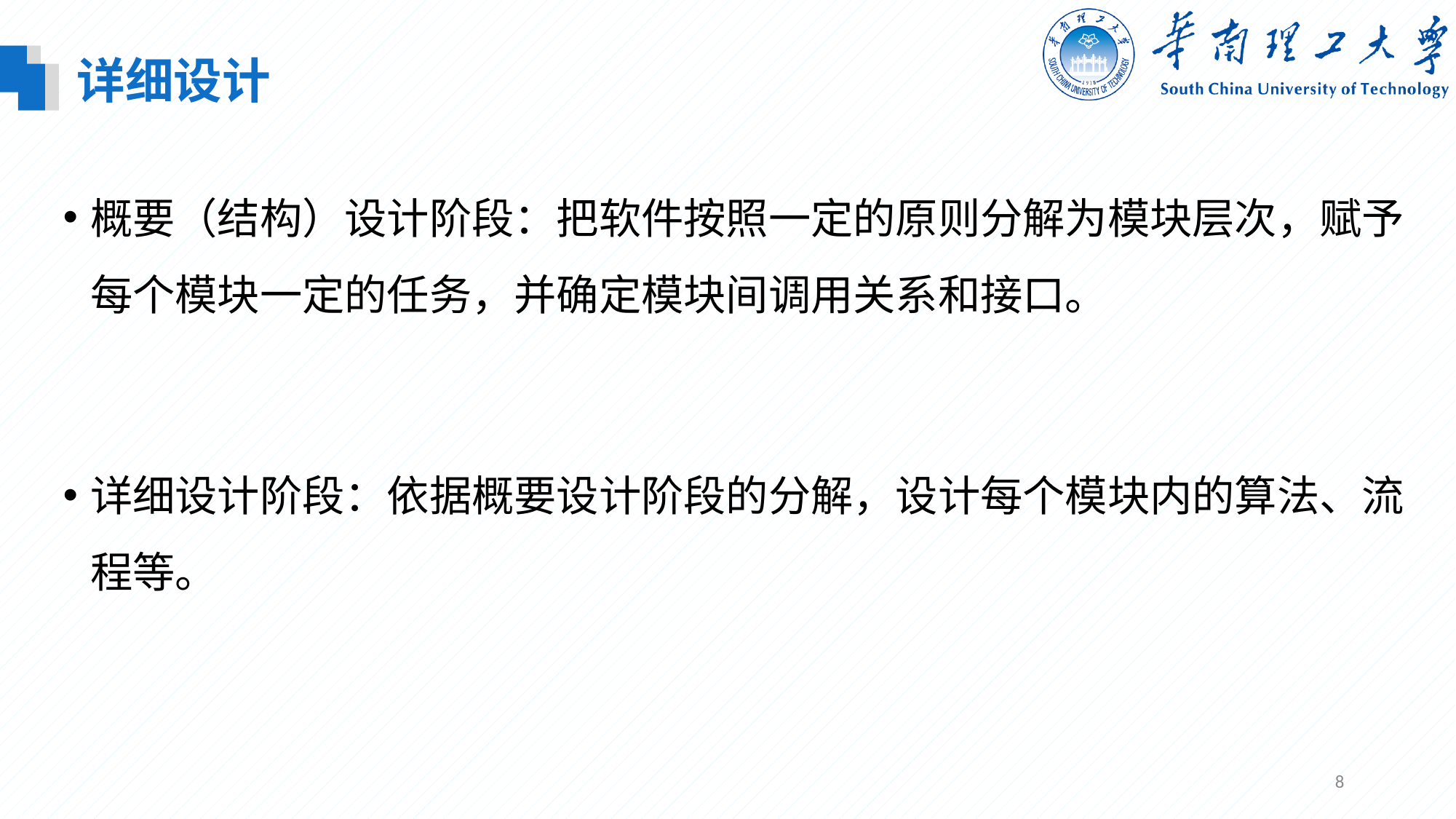

详细设计
概要（结构）设计阶段：把软件按照一定的原则分解为模块层次，赋予每个模块一定的任务，并确定模块间调用关系和接口。

详细设计阶段：依据概要设计阶段的分解，设计每个模块内的算法、流程等。
8